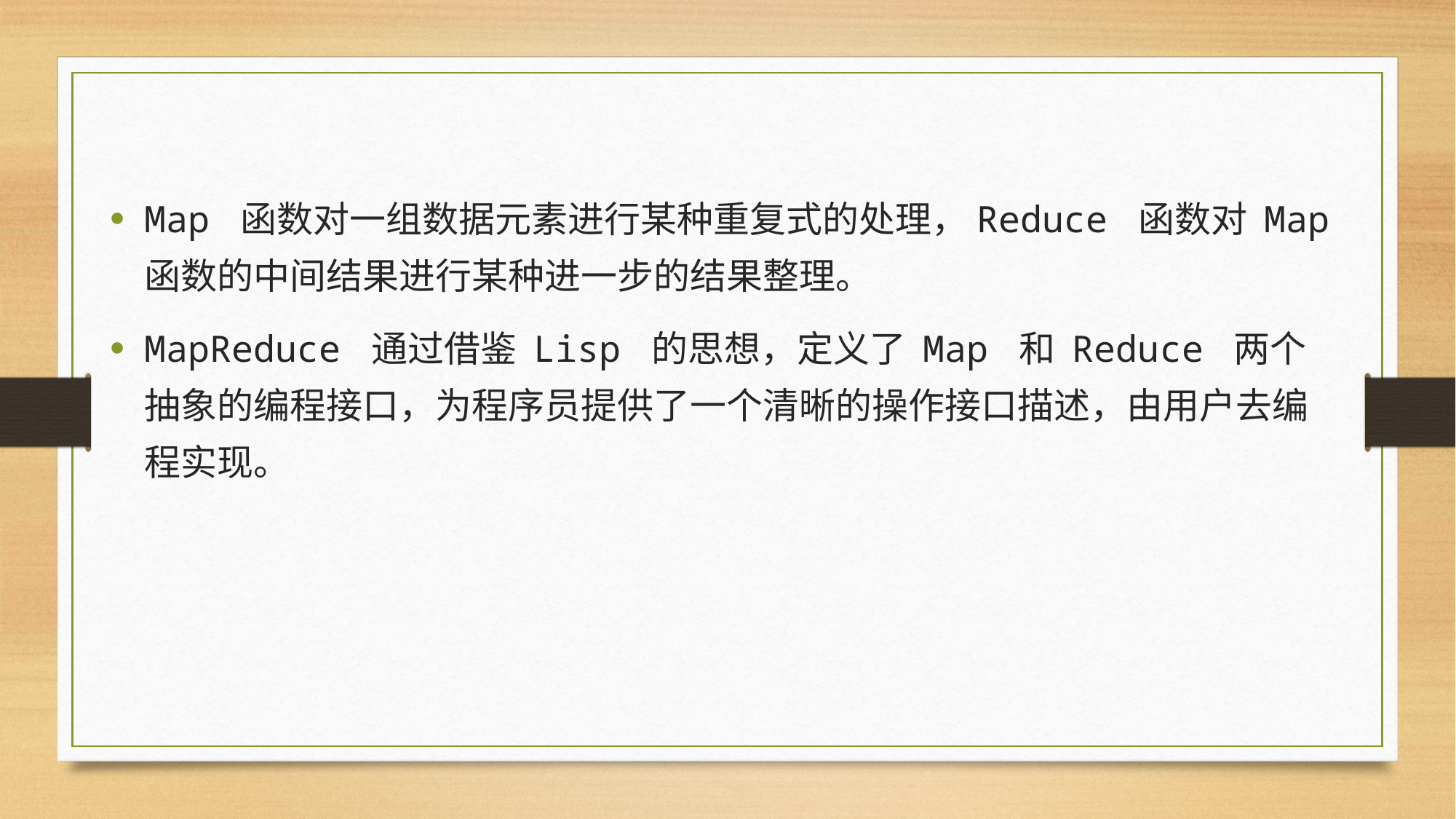

#
Map 函数对一组数据元素进行某种重复式的处理，Reduce 函数对 Map 函数的中间结果进行某种进一步的结果整理。
MapReduce 通过借鉴 Lisp 的思想，定义了 Map 和 Reduce 两个抽象的编程接口，为程序员提供了一个清晰的操作接口描述，由用户去编程实现。